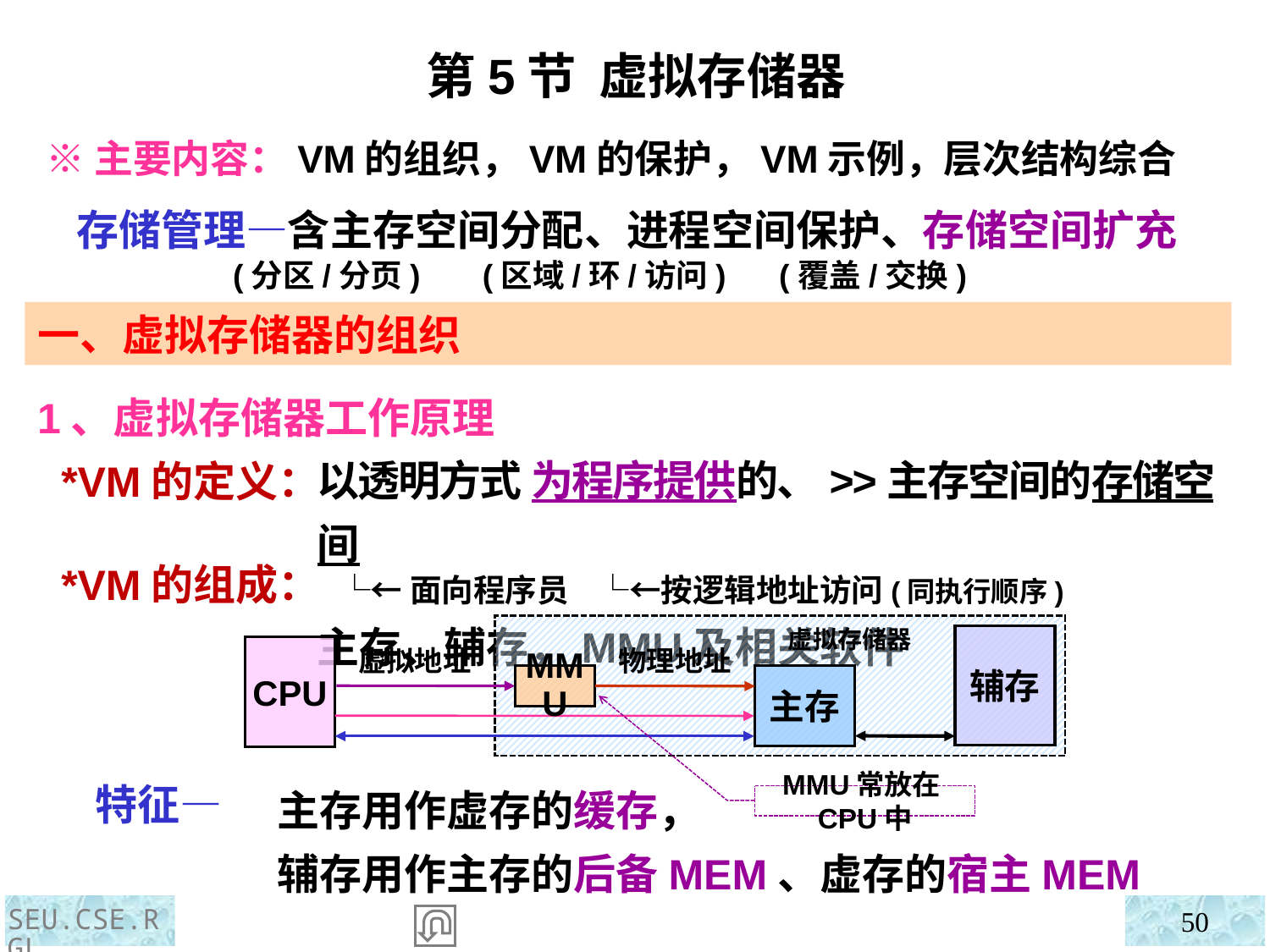

第5节  虚拟存储器
 ※主要内容：VM的组织，VM的保护，VM示例，层次结构综合
   存储管理—含主存空间分配、进程空间保护、存储空间扩充
                      (分区/分页)       (区域/环/访问)      (覆盖/交换)
一、虚拟存储器的组织
1、虚拟存储器工作原理
  *VM的定义：

  *VM的组成：

     特征—
以透明方式 为程序提供的、>>主存空间的存储空间
   └←面向程序员    └←按逻辑地址访问(同执行顺序)
主存、辅存，MMU及相关软件

虚拟存储器
CPU
虚拟地址
辅存
物理地址
MMU
主存
主存用作虚存的缓存，
辅存用作主存的后备MEM、虚存的宿主MEM
MMU常放在CPU中
SEU.CSE.RGL
50